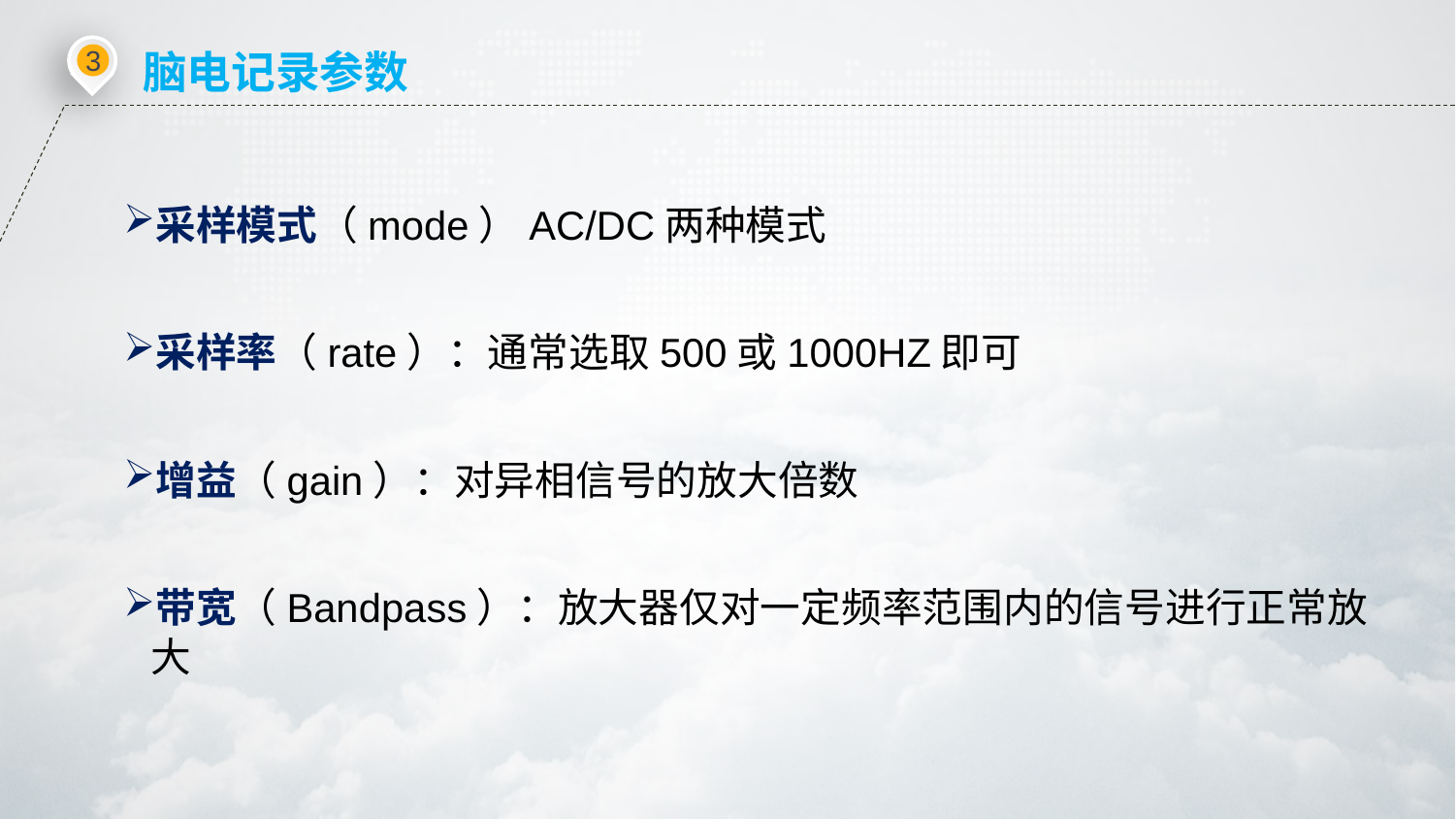

3

脑电记录参数

采样模式（mode）AC/DC两种模式

采样率（rate）：通常选取500或1000HZ即可

增益（gain）：对异相信号的放大倍数

带宽（Bandpass）：放大器仅对一定频率范围内的信号进行正常放大